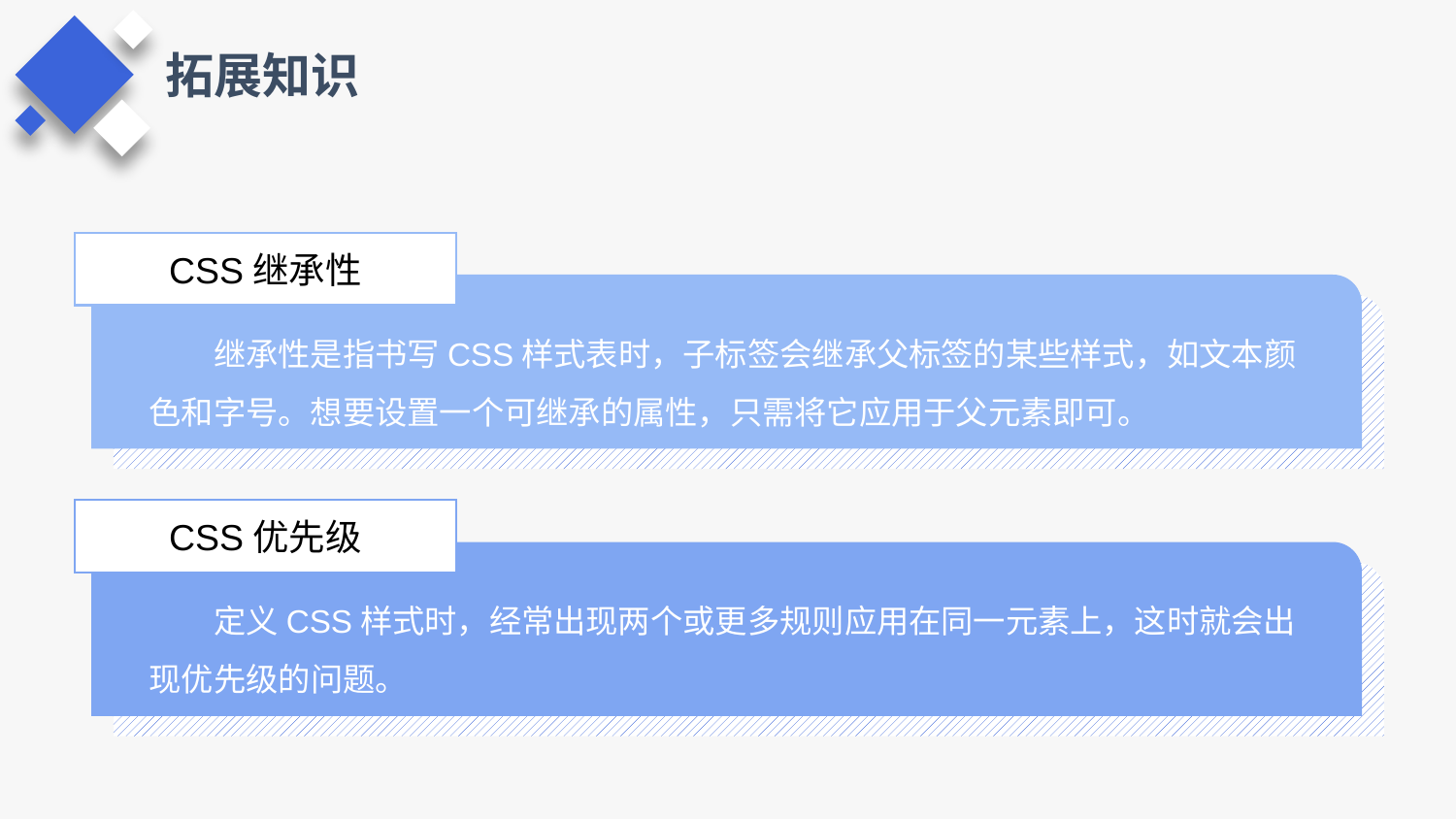

拓展知识

CSS继承性

继承性是指书写CSS样式表时，子标签会继承父标签的某些样式，如文本颜色和字号。想要设置一个可继承的属性，只需将它应用于父元素即可。
CSS优先级

定义CSS样式时，经常出现两个或更多规则应用在同一元素上，这时就会出现优先级的问题。